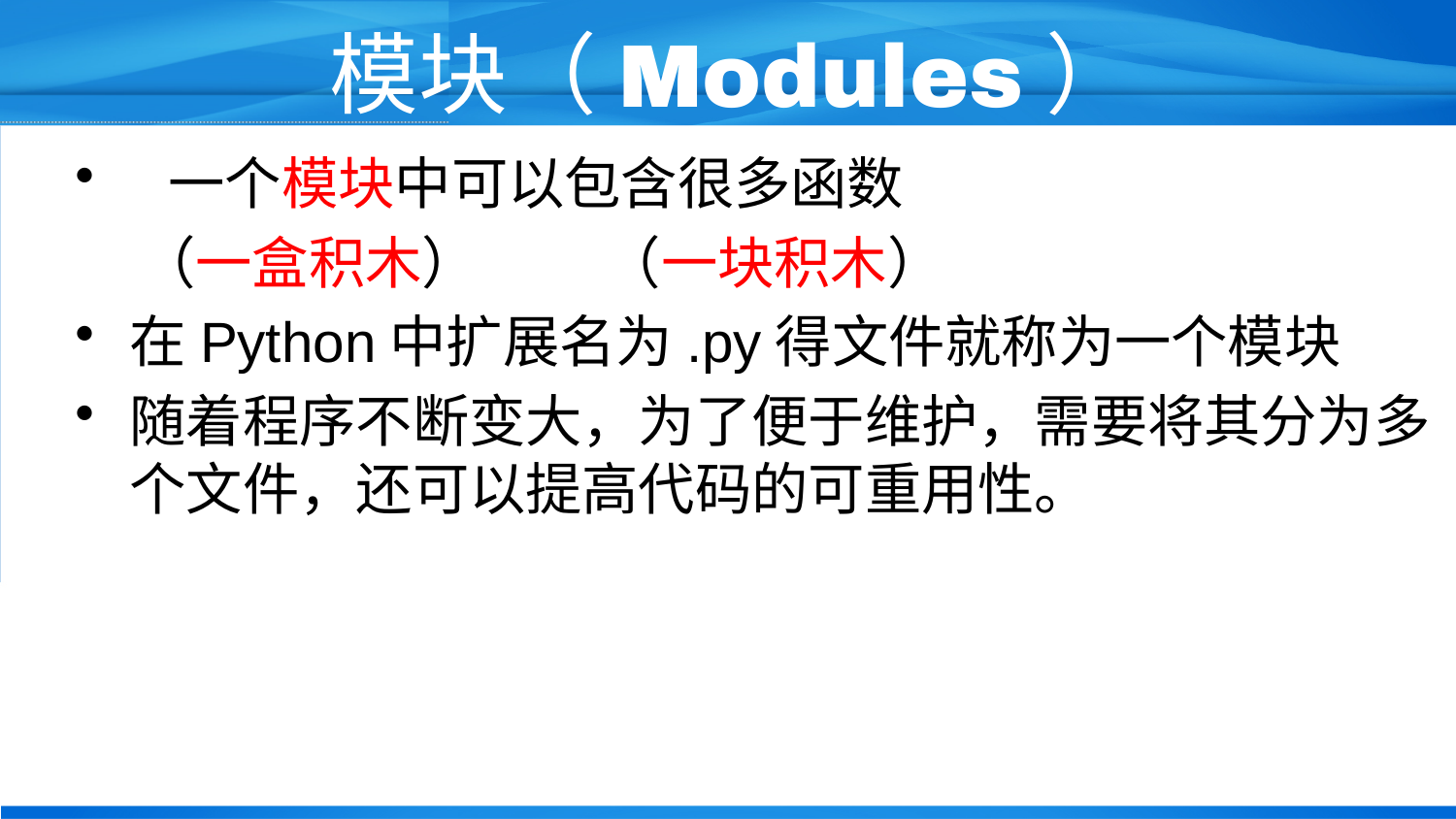

# 模块（Modules）
  一个模块中可以包含很多函数
    （一盒积木）          （一块积木）
在Python中扩展名为.py得文件就称为一个模块
随着程序不断变大，为了便于维护，需要将其分为多个文件，还可以提高代码的可重用性。